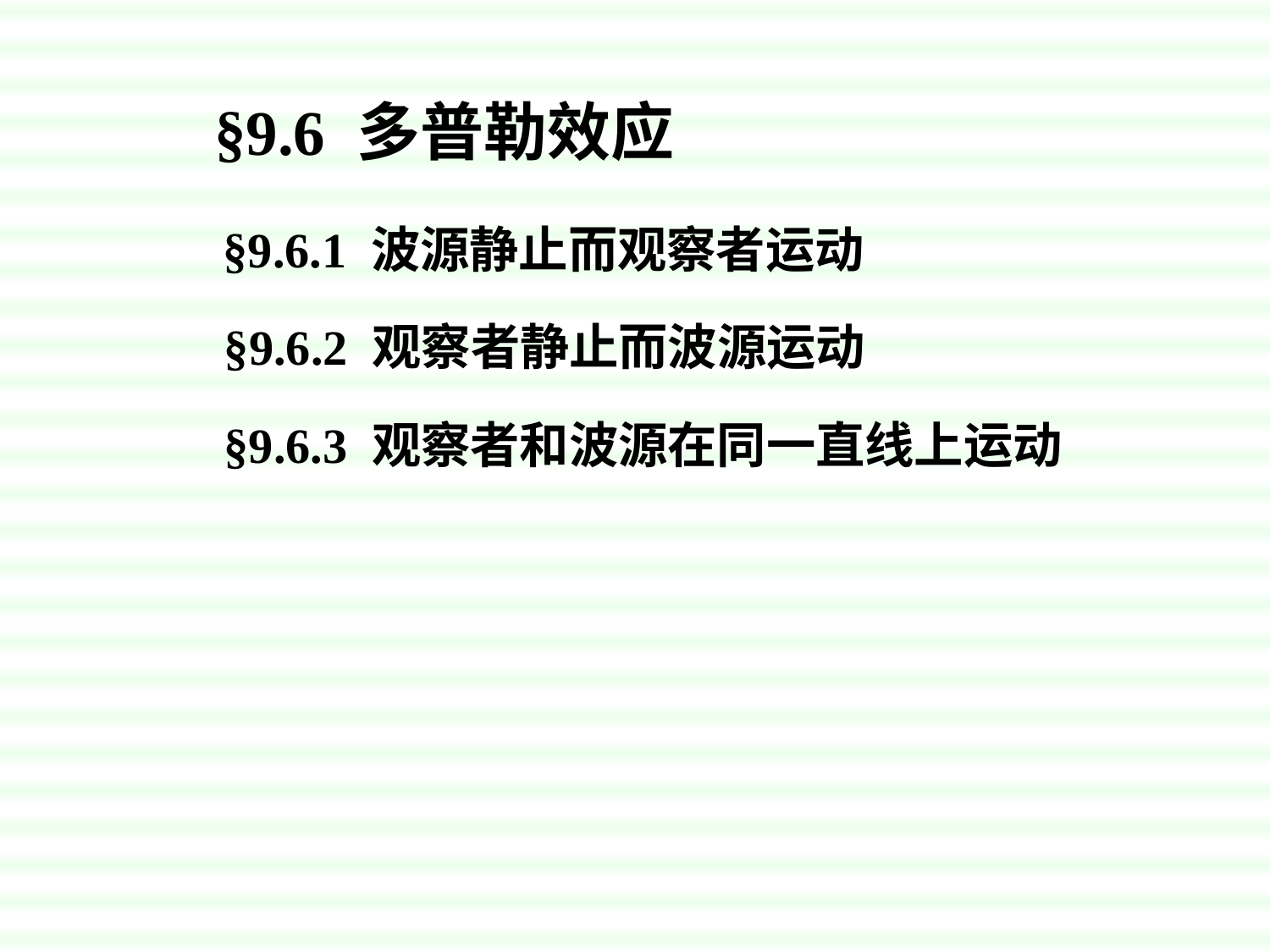

§9.6 多普勒效应
§9.6.1 波源静止而观察者运动
§9.6.2 观察者静止而波源运动
§9.6.3 观察者和波源在同一直线上运动